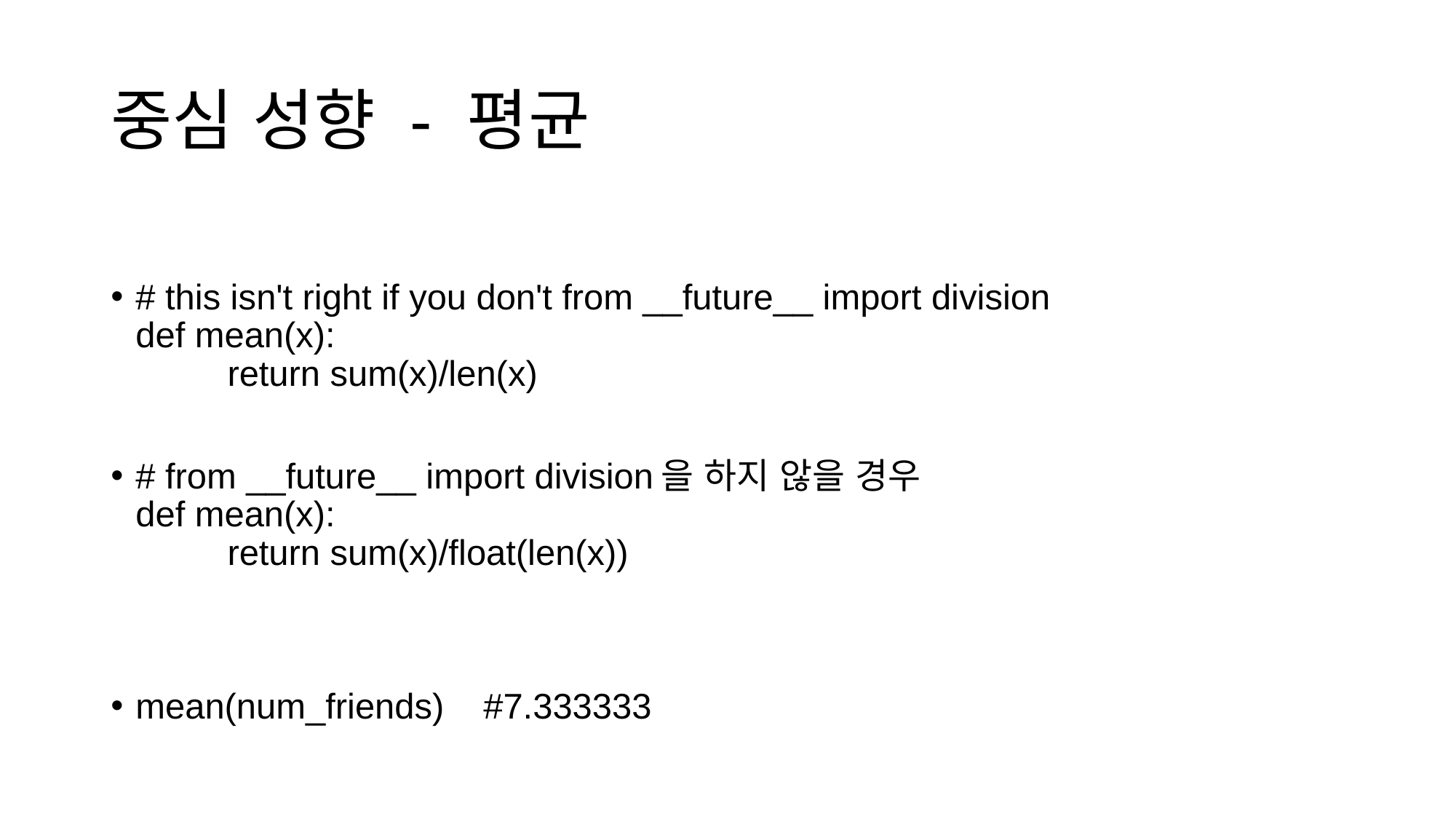

# 중심 성향 - 평균

# this isn't right if you don't from __future__ import division def mean(x): return sum(x)/len(x)

# from __future__ import division을 하지 않을 경우 def mean(x): return sum(x)/float(len(x))

mean(num_friends)    #7.333333